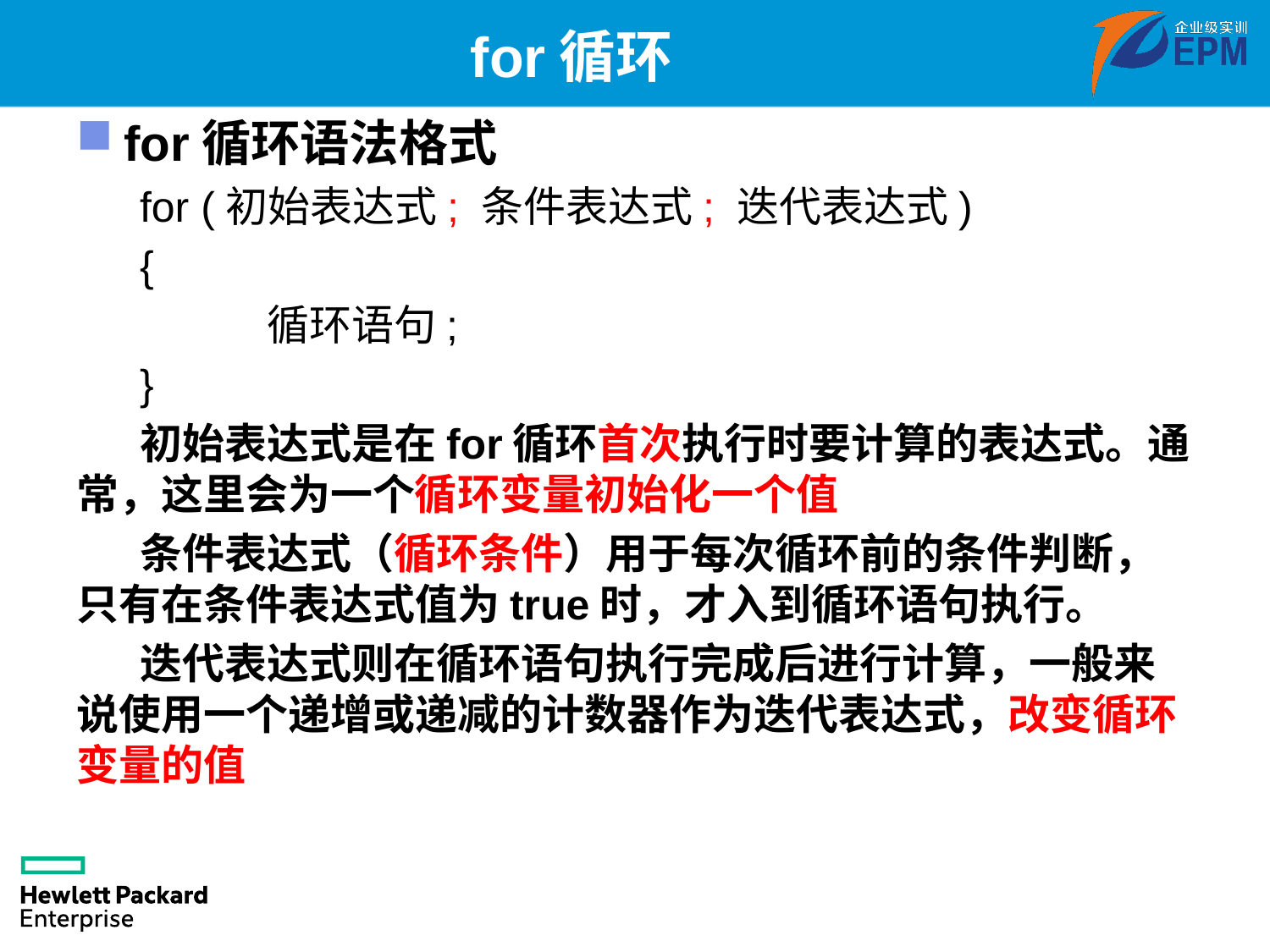

# for循环
for循环语法格式
for (初始表达式; 条件表达式; 迭代表达式)
{
	循环语句;
}
初始表达式是在for循环首次执行时要计算的表达式。通常，这里会为一个循环变量初始化一个值
条件表达式（循环条件）用于每次循环前的条件判断，只有在条件表达式值为true时，才入到循环语句执行。
迭代表达式则在循环语句执行完成后进行计算，一般来说使用一个递增或递减的计数器作为迭代表达式，改变循环变量的值